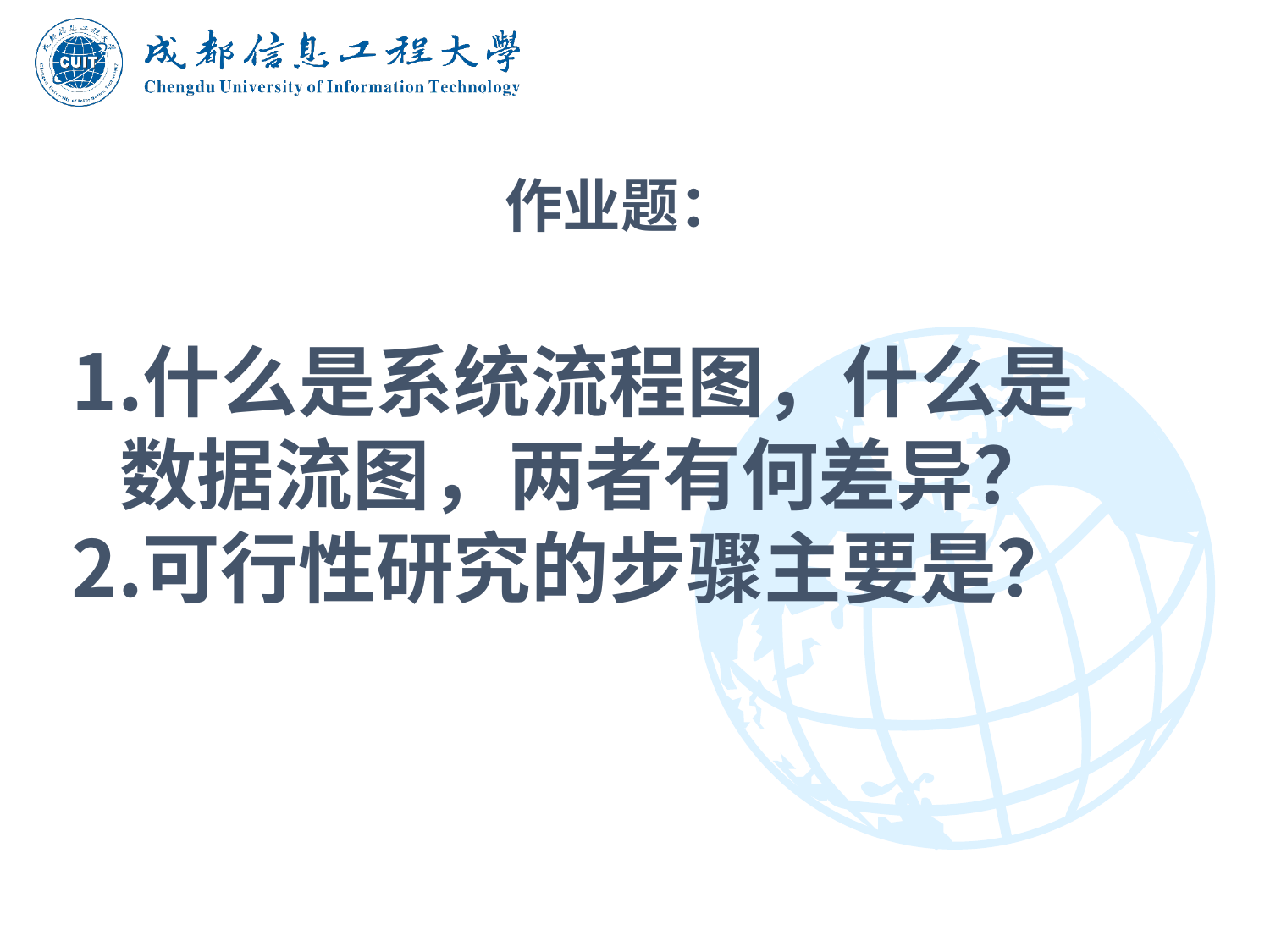

# 作业题：

什么是系统流程图，什么是数据流图，两者有何差异？
可行性研究的步骤主要是？